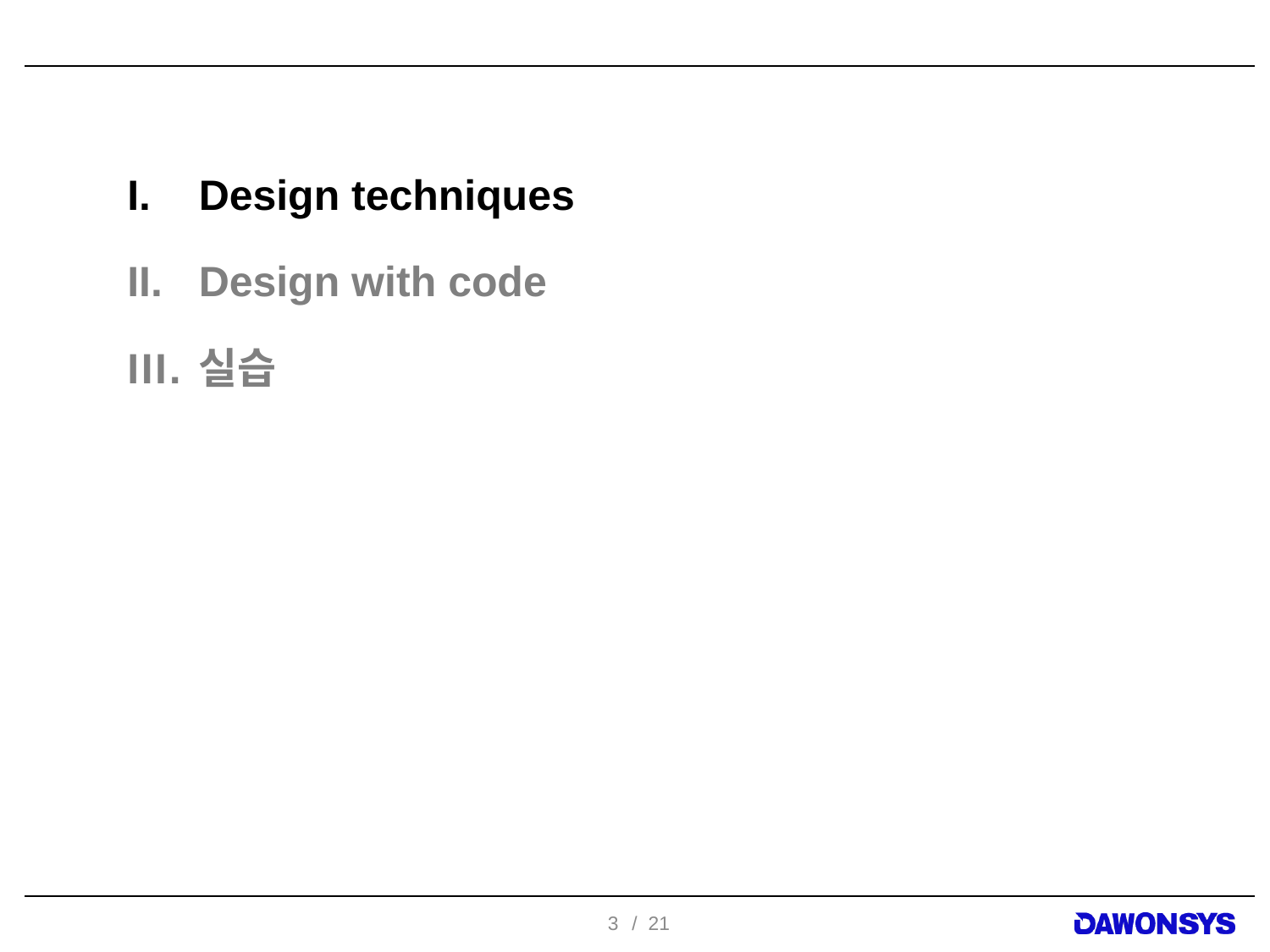

Design techniques
Design with code
실습
3
/  21